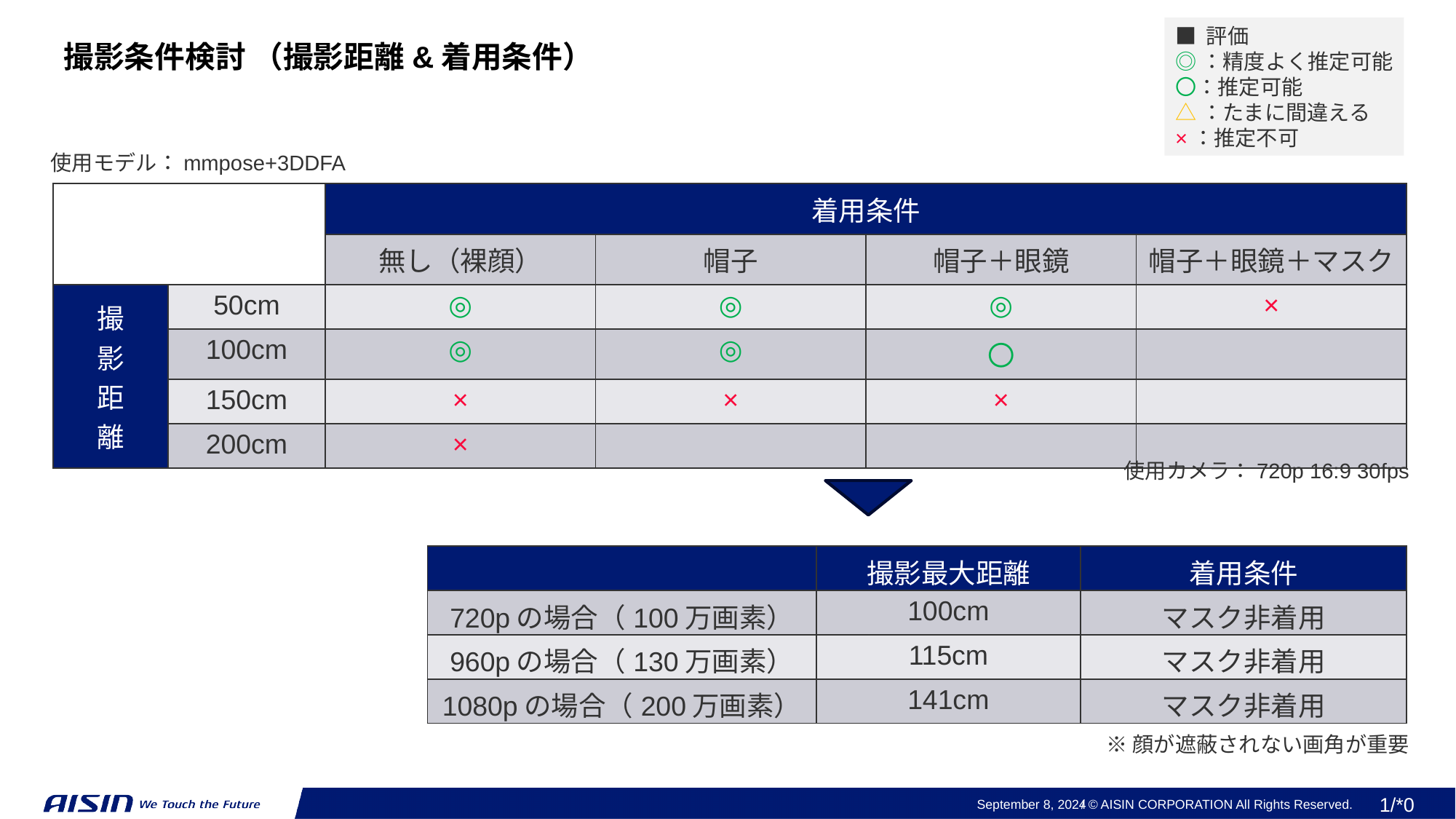

■ 評価
◎：精度よく推定可能
〇：推定可能
△：たまに間違える
×：推定不可
撮影条件検討 （撮影距離&着用条件）
使用モデル：mmpose+3DDFA
|  |  | 着用条件 |  |  |  |
| --- | --- | --- | --- | --- | --- |
|  |  | 無し（裸顔） | 帽子 | 帽子＋眼鏡 | 帽子＋眼鏡＋マスク |
| 撮 影 距 離 | 50cm | ◎ | ◎ | ◎ | × |
|  | 100cm | ◎ | ◎ | 〇 |  |
|  | 150cm | × | × | × |  |
|  | 200cm | × |  |  |  |
使用カメラ：720p 16:9 30fps

|  | 撮影最大距離 | 着用条件 |
| --- | --- | --- |
| 720pの場合（100万画素） | 100cm | マスク非着用 |
| 960pの場合（130万画素） | 115cm | マスク非着用 |
| 1080pの場合（200万画素） | 141cm | マスク非着用 |
※顔が遮蔽されない画角が重要
September 8, 2024